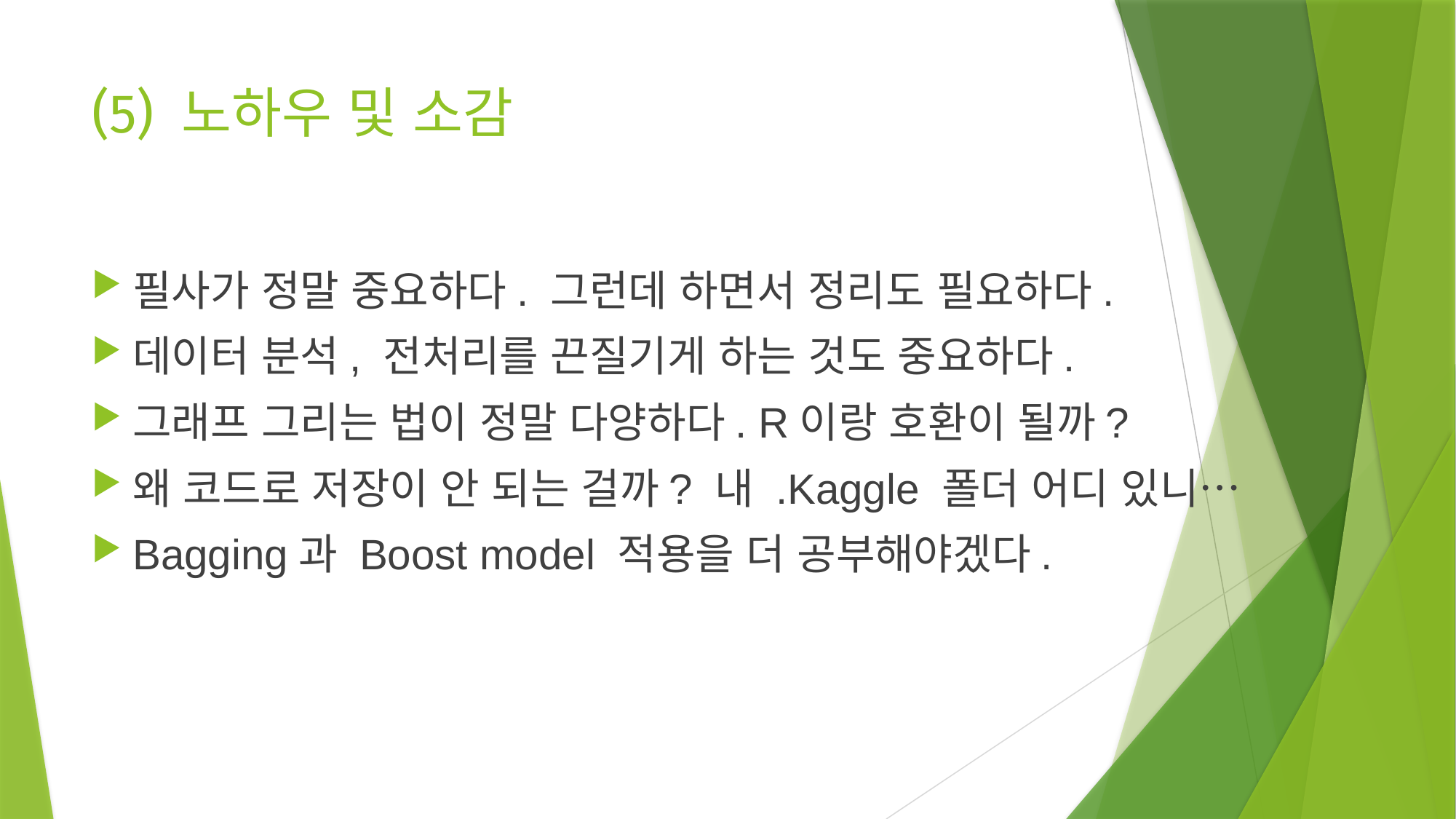

# (5) 노하우 및 소감
필사가 정말 중요하다. 그런데 하면서 정리도 필요하다.
데이터 분석, 전처리를 끈질기게 하는 것도 중요하다.
그래프 그리는 법이 정말 다양하다. R이랑 호환이 될까?
왜 코드로 저장이 안 되는 걸까? 내 .Kaggle 폴더 어디 있니…
Bagging과 Boost model 적용을 더 공부해야겠다.